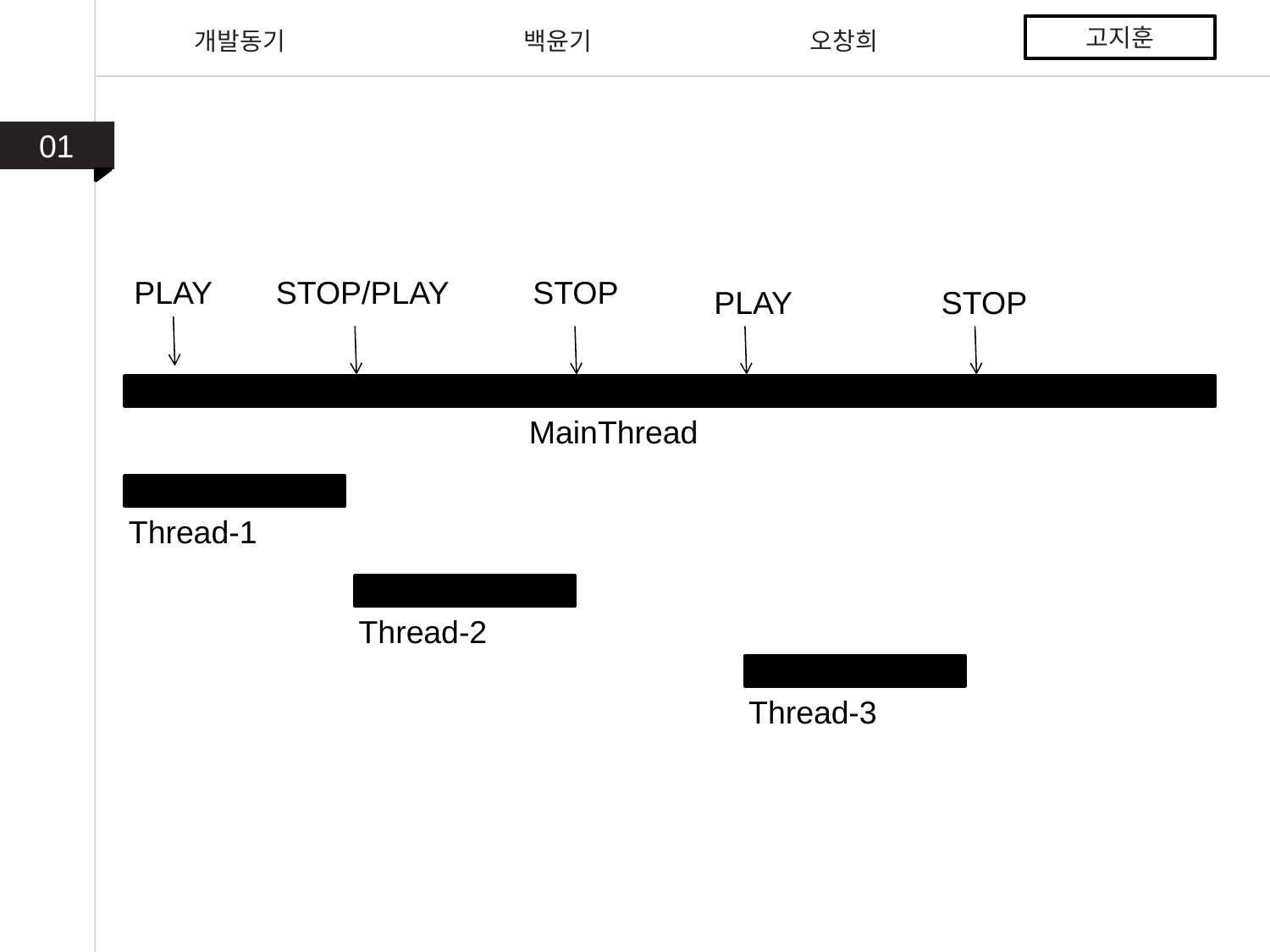

고지훈

개발동기
백윤기
오창희
고지훈
01

PLAY
STOP/PLAY
STOP
PLAY
STOP

MainThread

Thread-1

Thread-2

Thread-3